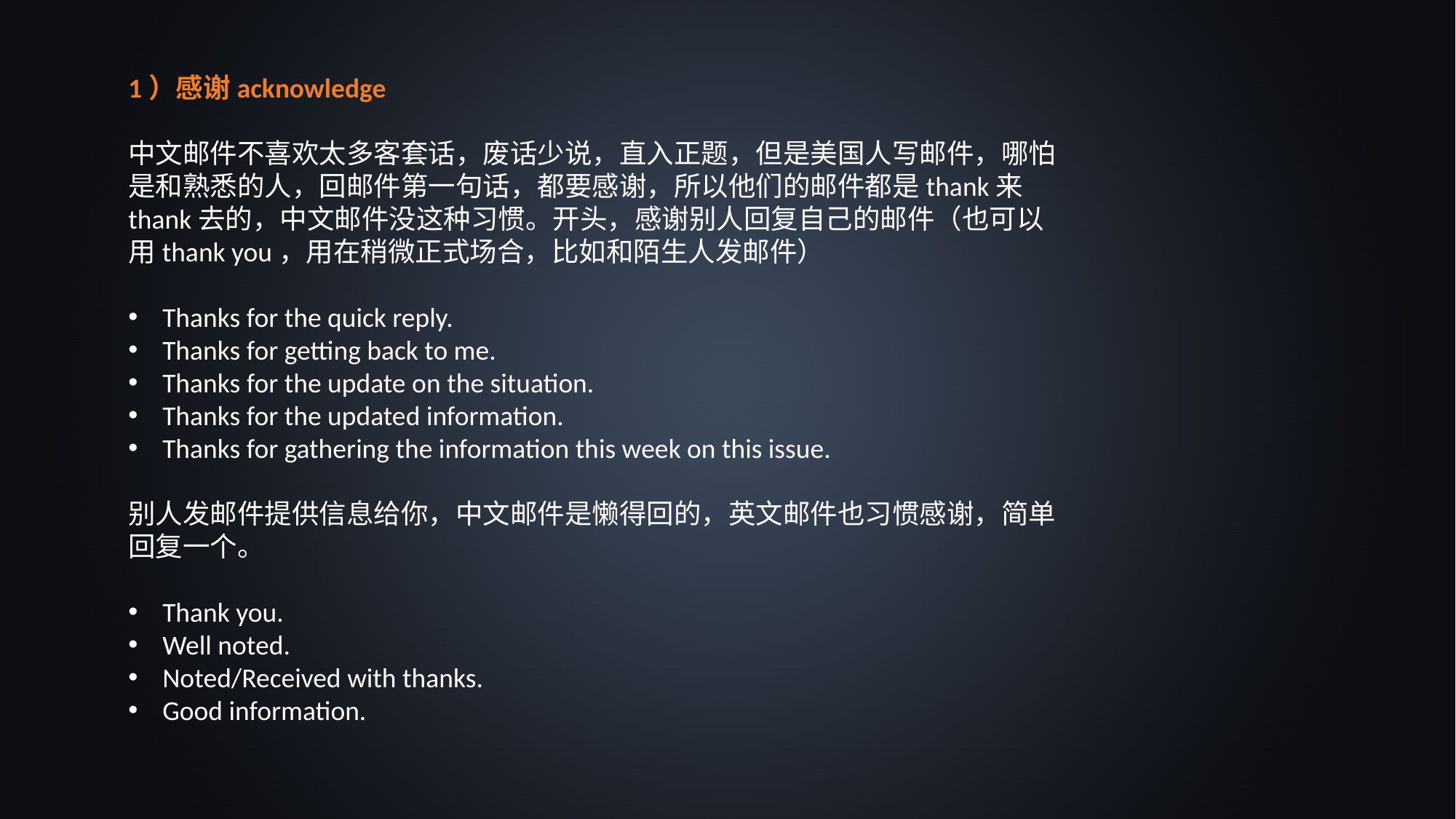

1）感谢acknowledge

中文邮件不喜欢太多客套话，废话少说，直入正题，但是美国人写邮件，哪怕是和熟悉的人，回邮件第一句话，都要感谢，所以他们的邮件都是thank来thank去的，中文邮件没这种习惯。开头，感谢别人回复自己的邮件（也可以用thank you，用在稍微正式场合，比如和陌生人发邮件）

Thanks for the quick reply.
Thanks for getting back to me.
Thanks for the update on the situation.
Thanks for the updated information.
Thanks for gathering the information this week on this issue.

别人发邮件提供信息给你，中文邮件是懒得回的，英文邮件也习惯感谢，简单回复一个。

Thank you.
Well noted.
Noted/Received with thanks.
Good information.